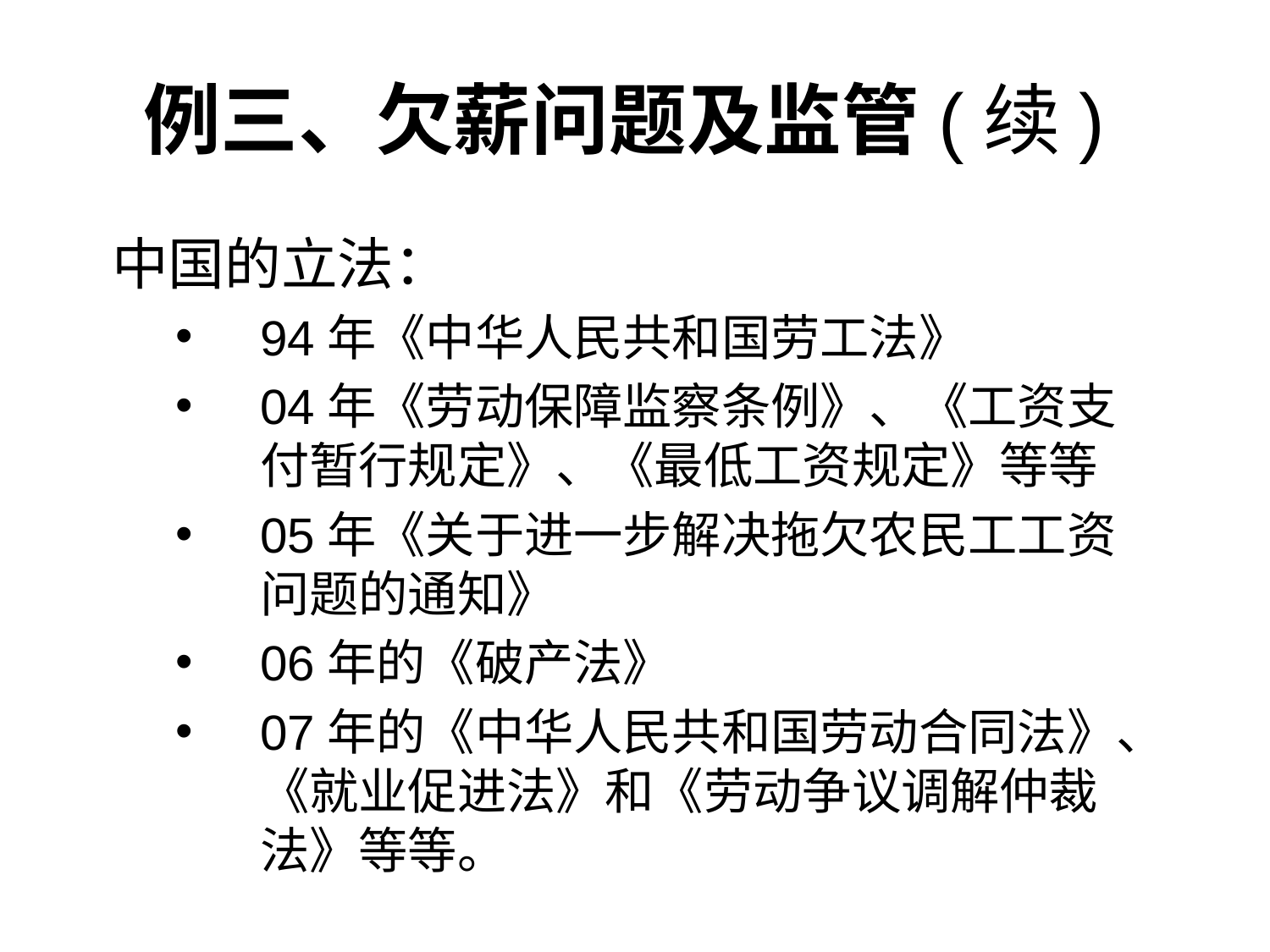

# 例三、欠薪问题及监管(续)
中国的立法：
94年《中华人民共和国劳工法》
04年《劳动保障监察条例》、《工资支付暂行规定》、《最低工资规定》等等
05年《关于进一步解决拖欠农民工工资问题的通知》
06年的《破产法》
07年的《中华人民共和国劳动合同法》、《就业促进法》和《劳动争议调解仲裁法》等等。